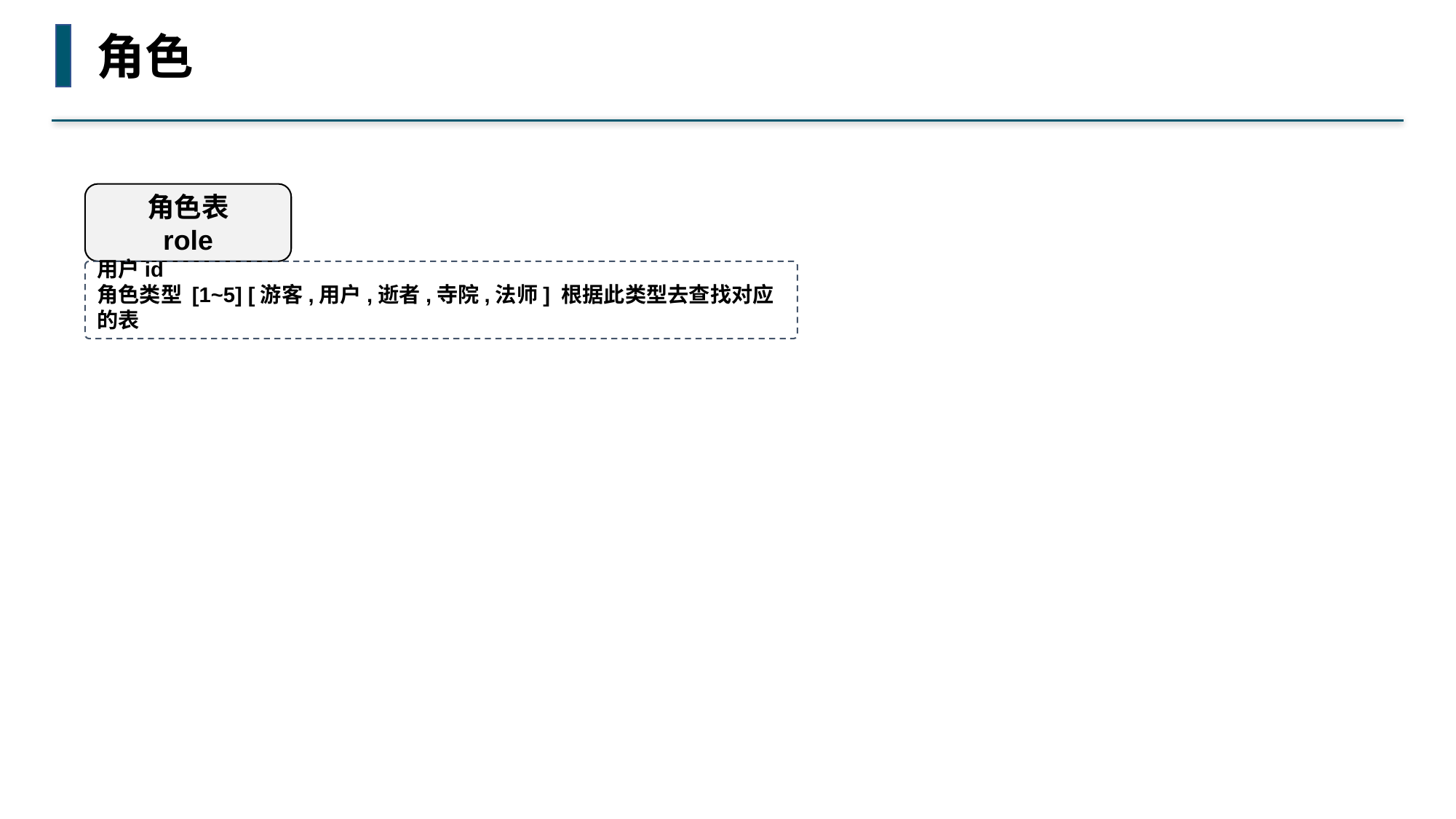

角色

角色表
role
用户id
角色类型 [1~5] [游客,用户,逝者,寺院,法师] 根据此类型去查找对应的表